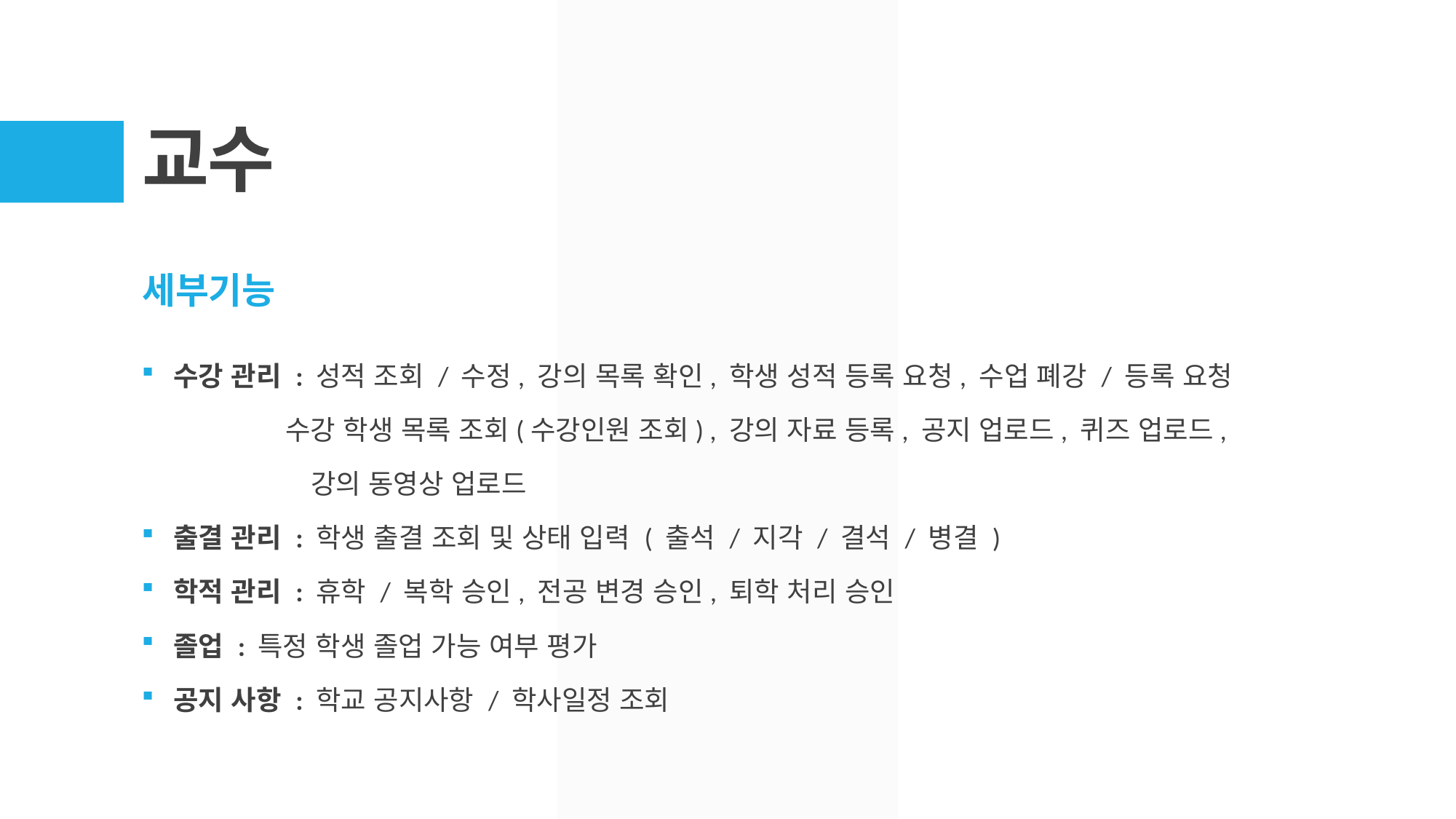

# 교수
세부기능
수강 관리 : 성적 조회 / 수정, 강의 목록 확인, 학생 성적 등록 요청, 수업 폐강 / 등록 요청
                  수강 학생 목록 조회(수강인원 조회) , 강의 자료 등록, 공지 업로드, 퀴즈 업로드,
	       강의 동영상 업로드
출결 관리 : 학생 출결 조회 및 상태 입력 ( 출석 / 지각 / 결석 / 병결 )
학적 관리 : 휴학 / 복학 승인, 전공 변경 승인, 퇴학 처리 승인
졸업 : 특정 학생 졸업 가능 여부 평가
공지 사항 : 학교 공지사항 / 학사일정 조회